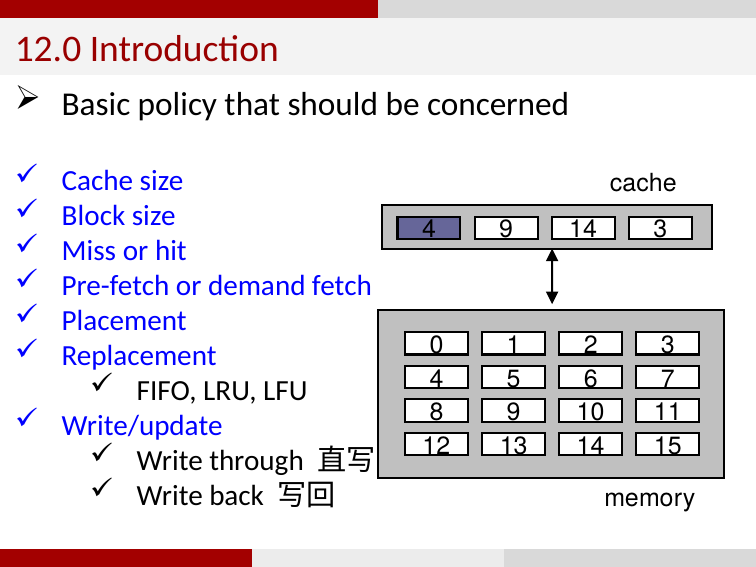

12.0 Introduction
Basic policy that should be concerned

Cache size
Block size
Miss or hit
Pre-fetch or demand fetch
Placement
Replacement
FIFO, LRU, LFU
Write/update
Write through 直写
Write back 写回
cache

4
9
14
3

0
1
2
3
4
5
6
7
8
9
10
11
12
13
14
15
memory

8